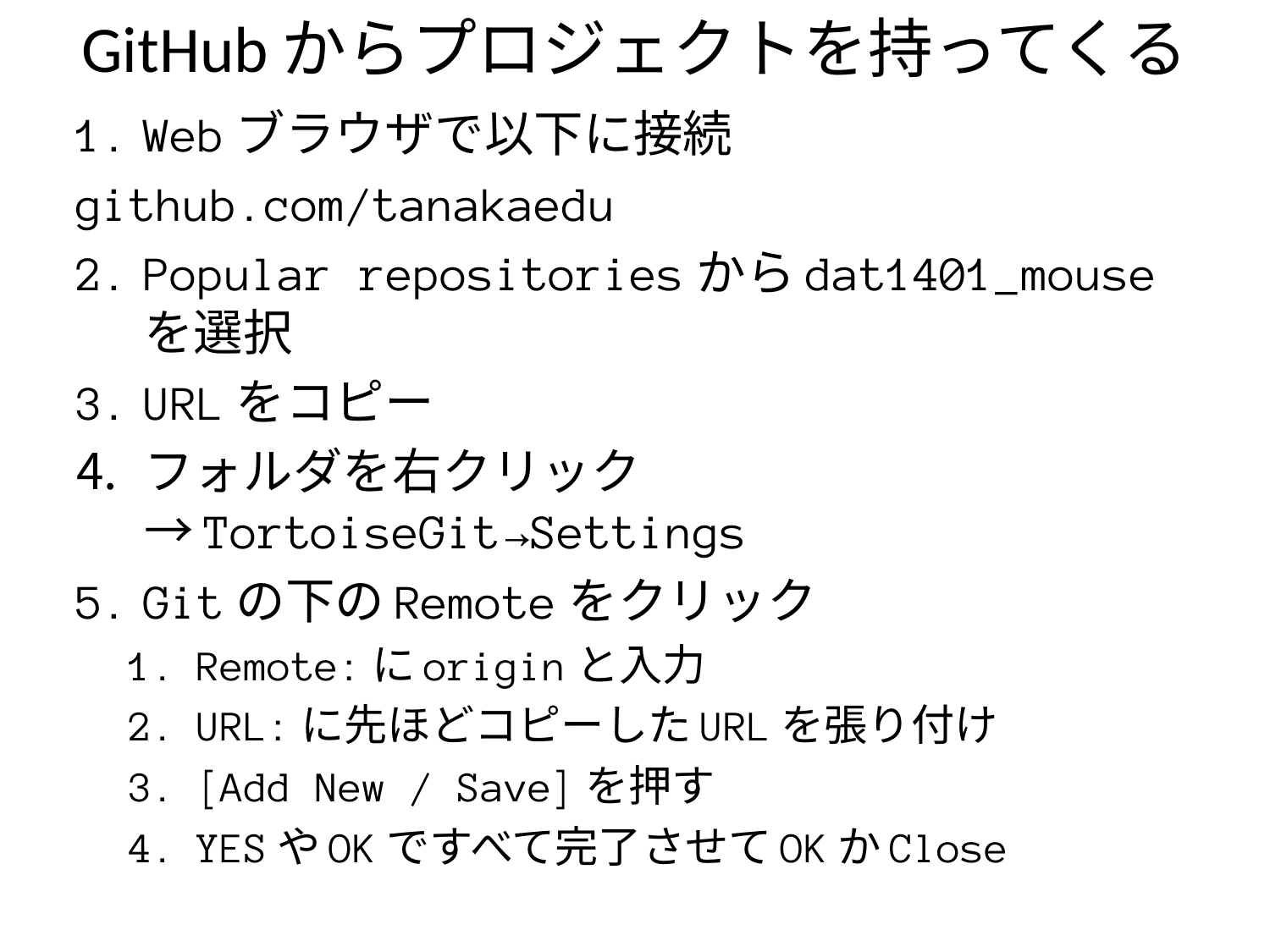

# GitHubからプロジェクトを持ってくる
Webブラウザで以下に接続
github.com/tanakaedu
Popular repositoriesからdat1401_mouseを選択
URLをコピー
フォルダを右クリック→TortoiseGit→Settings
Gitの下のRemoteをクリック
Remote:にoriginと入力
URL:に先ほどコピーしたURLを張り付け
[Add New / Save]を押す
YESやOKですべて完了させてOKかClose